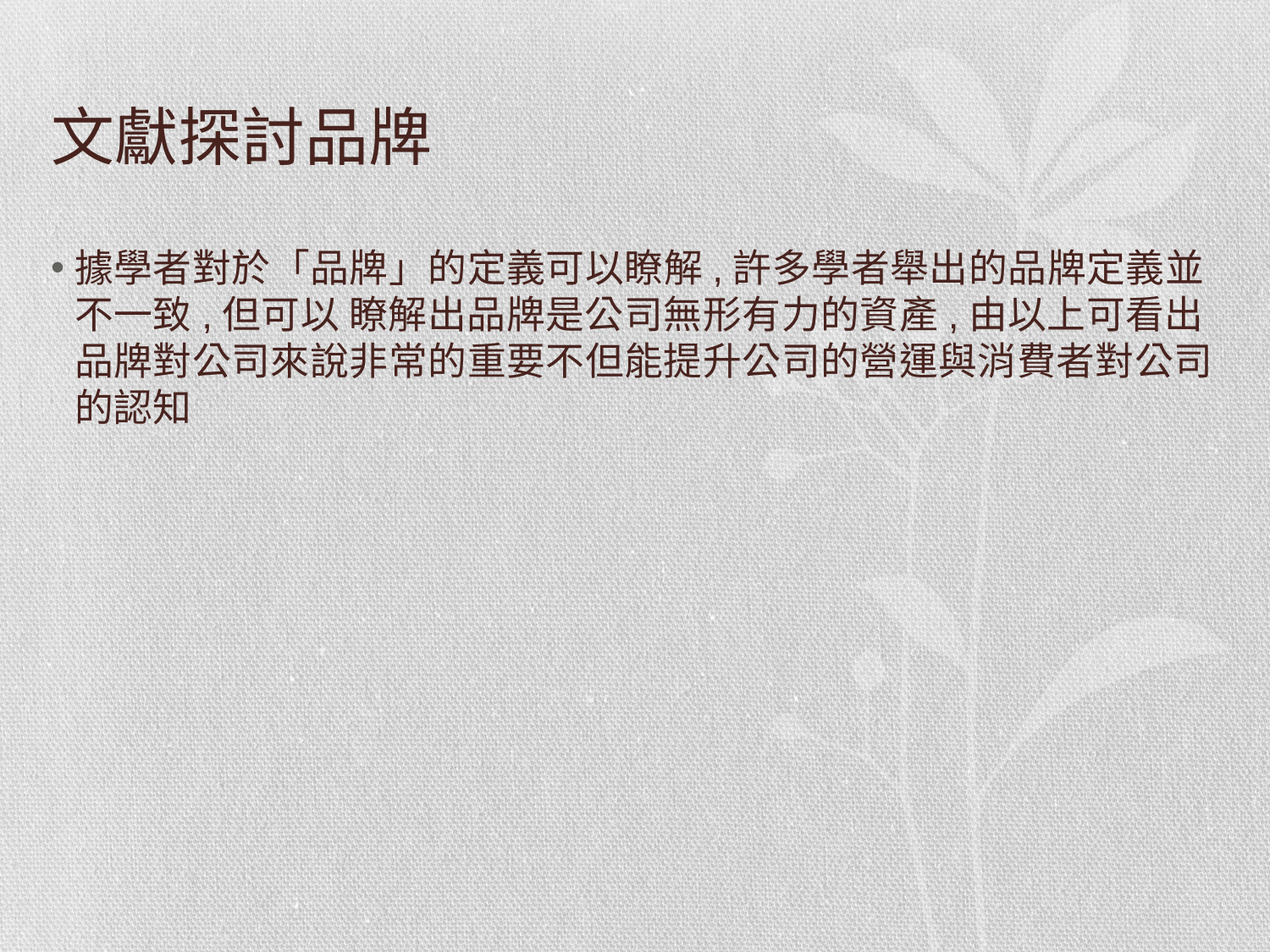

# 文獻探討品牌

據學者對於「品牌」的定義可以瞭解,許多學者舉出的品牌定義並不一致,但可以 瞭解出品牌是公司無形有力的資產,由以上可看出品牌對公司來說非常的重要不但能提升公司的營運與消費者對公司的認知